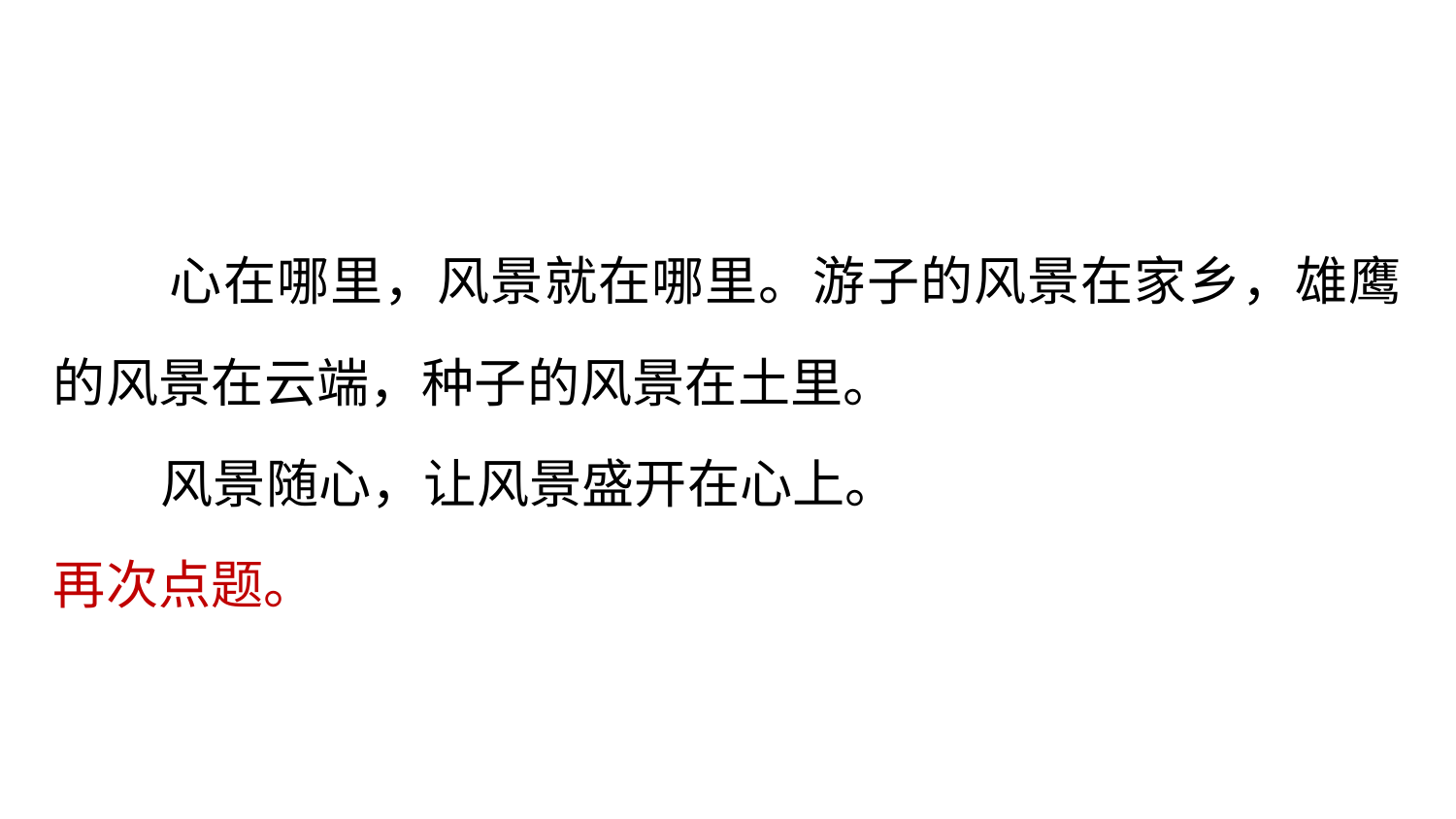

心在哪里，风景就在哪里。游子的风景在家乡，雄鹰的风景在云端，种子的风景在土里。
        风景随心，让风景盛开在心上。
再次点题。